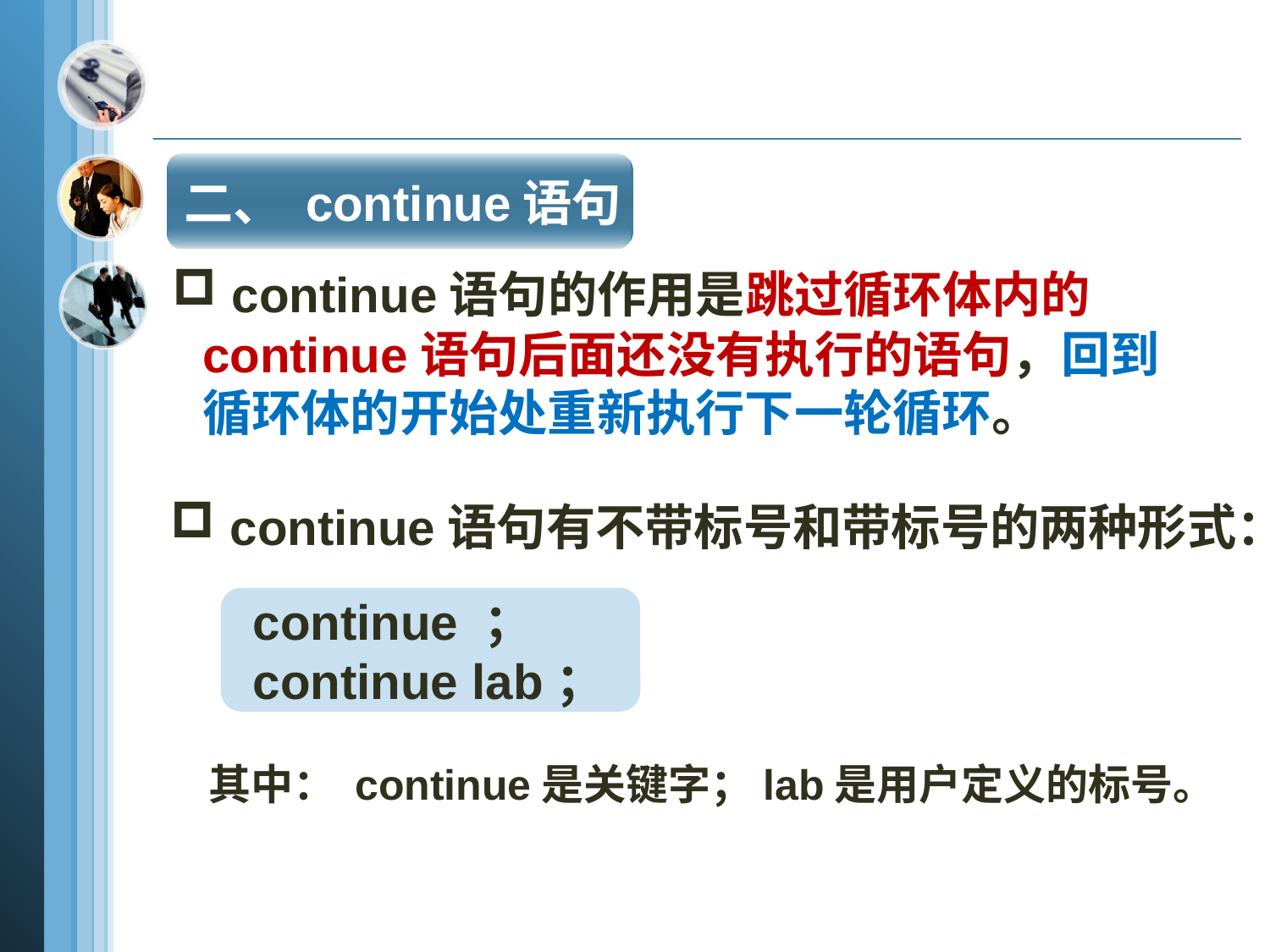

二、 continue语句

 continue语句的作用是跳过循环体内的continue语句后面还没有执行的语句，回到循环体的开始处重新执行下一轮循环。
 continue语句有不带标号和带标号的两种形式：
 continue ；
 continue lab；
其中： continue是关键字；lab是用户定义的标号。